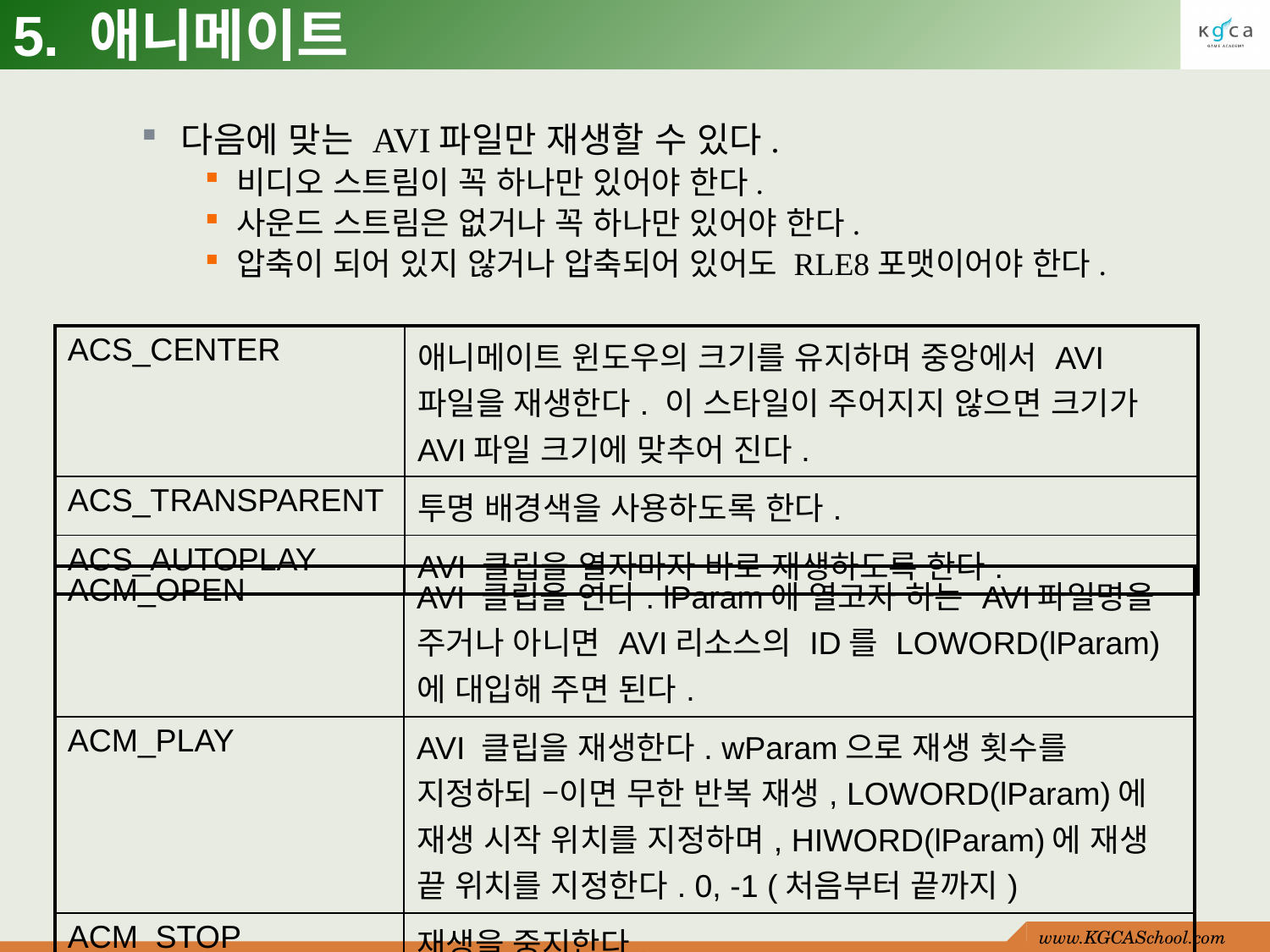

# 5. 애니메이트
다음에 맞는 AVI파일만 재생할 수 있다.
비디오 스트림이 꼭 하나만 있어야 한다.
사운드 스트림은 없거나 꼭 하나만 있어야 한다.
압축이 되어 있지 않거나 압축되어 있어도 RLE8포맷이어야 한다.
| ACS\_CENTER | 애니메이트 윈도우의 크기를 유지하며 중앙에서 AVI파일을 재생한다. 이 스타일이 주어지지 않으면 크기가 AVI파일 크기에 맞추어 진다. |
| --- | --- |
| ACS\_TRANSPARENT | 투명 배경색을 사용하도록 한다. |
| ACS\_AUTOPLAY | AVI 클립을 열자마자 바로 재생하도록 한다. |
| ACM\_OPEN | AVI 클립을 연다. lParam에 열고자 하는 AVI파일명을 주거나 아니면 AVI리소스의 ID를 LOWORD(lParam)에 대입해 주면 된다. |
| --- | --- |
| ACM\_PLAY | AVI 클립을 재생한다. wParam으로 재생 횟수를 지정하되 –이면 무한 반복 재생, LOWORD(lParam)에 재생 시작 위치를 지정하며, HIWORD(lParam)에 재생 끝 위치를 지정한다. 0, -1 (처음부터 끝까지) |
| ACM\_STOP | 재생을 중지한다. |